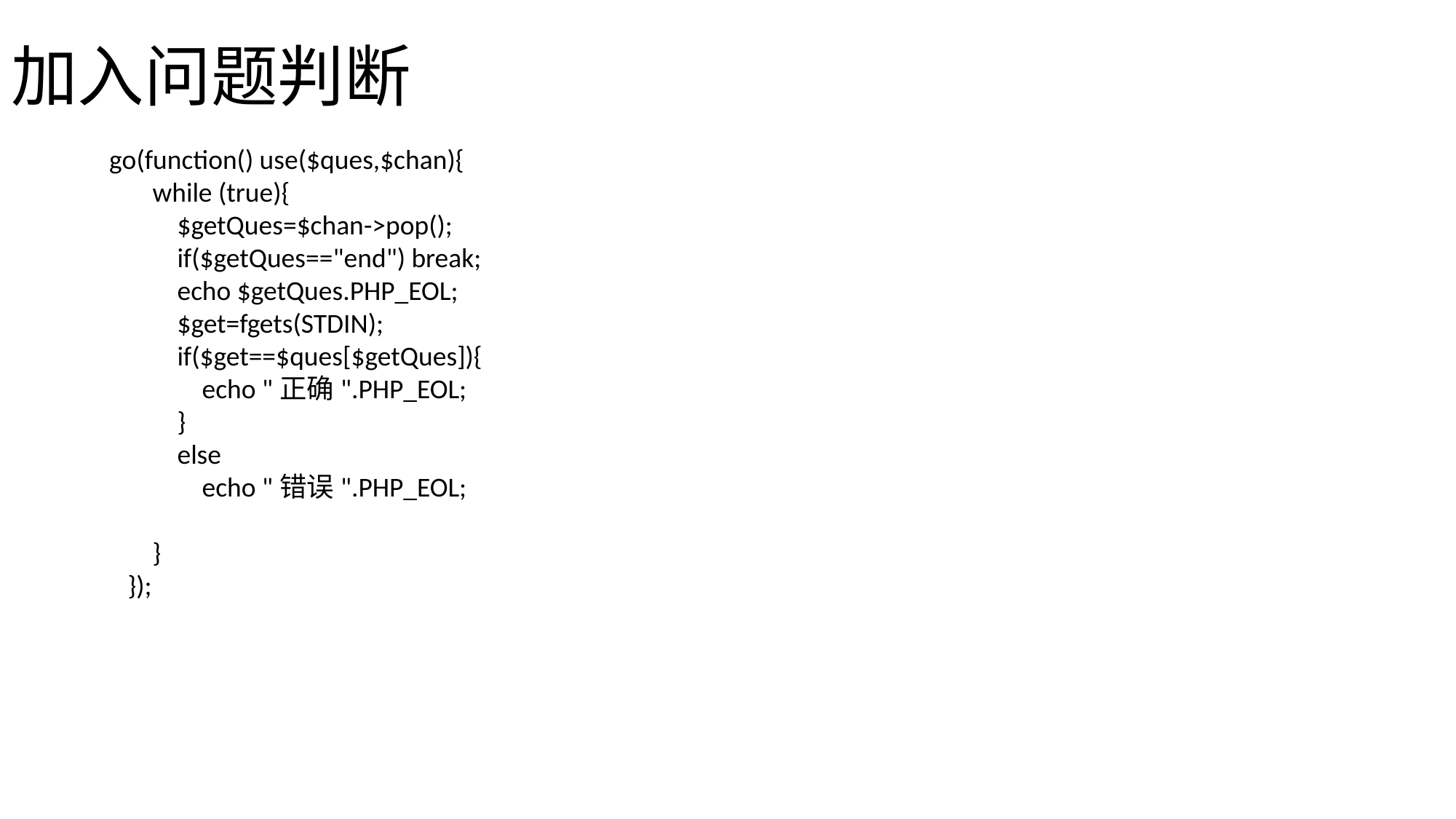

# 加入问题判断

 go(function() use($ques,$chan){
        while (true){
            $getQues=$chan->pop();
            if($getQues=="end") break;
            echo $getQues.PHP_EOL;
            $get=fgets(STDIN);
            if($get==$ques[$getQues]){
                echo "正确".PHP_EOL;
            }
            else
                echo "错误".PHP_EOL;

        }
    });